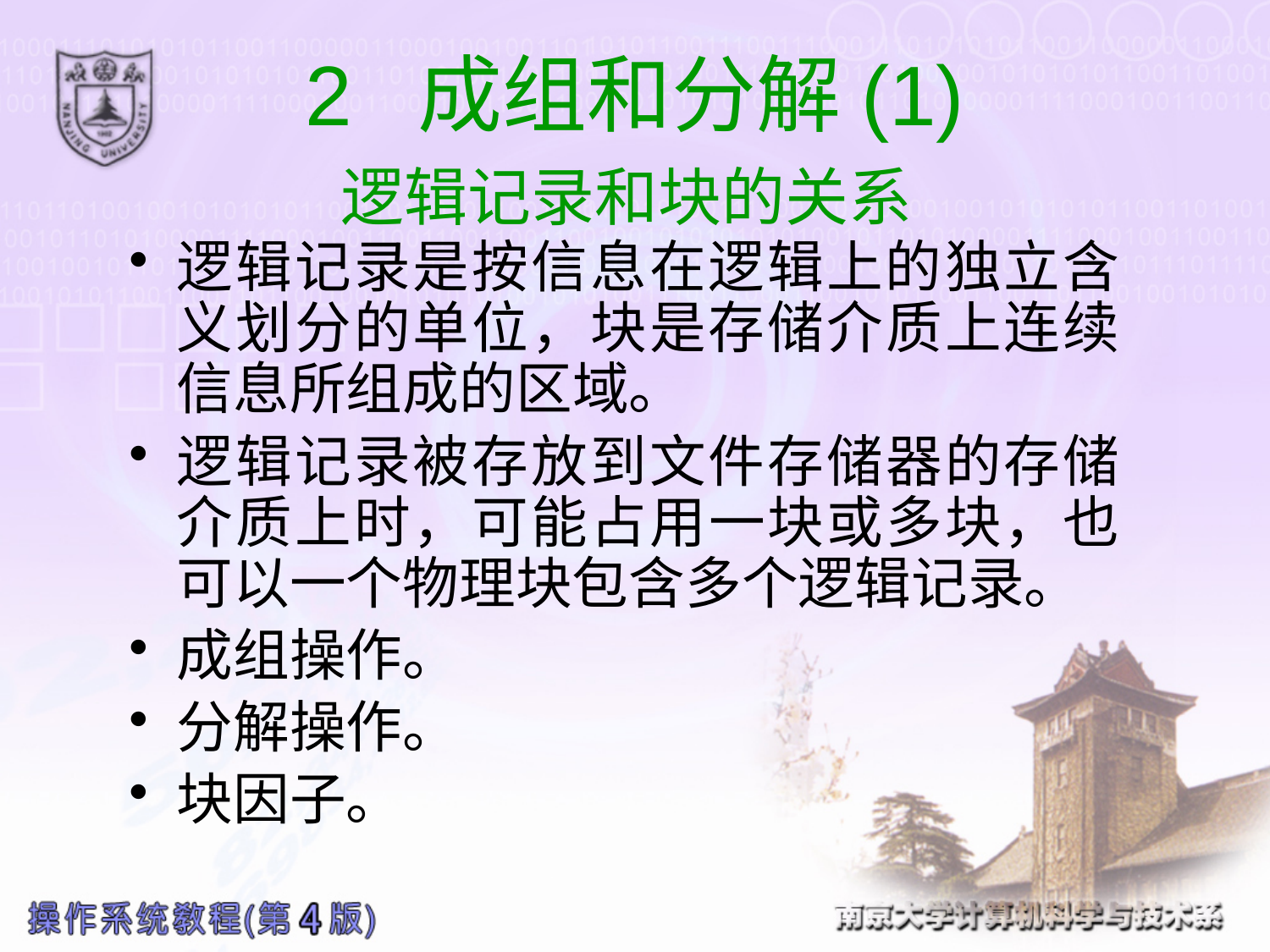

# 2  成组和分解(1) 逻辑记录和块的关系
逻辑记录是按信息在逻辑上的独立含义划分的单位，块是存储介质上连续信息所组成的区域。
逻辑记录被存放到文件存储器的存储介质上时，可能占用一块或多块，也可以一个物理块包含多个逻辑记录。
成组操作。
分解操作。
块因子。